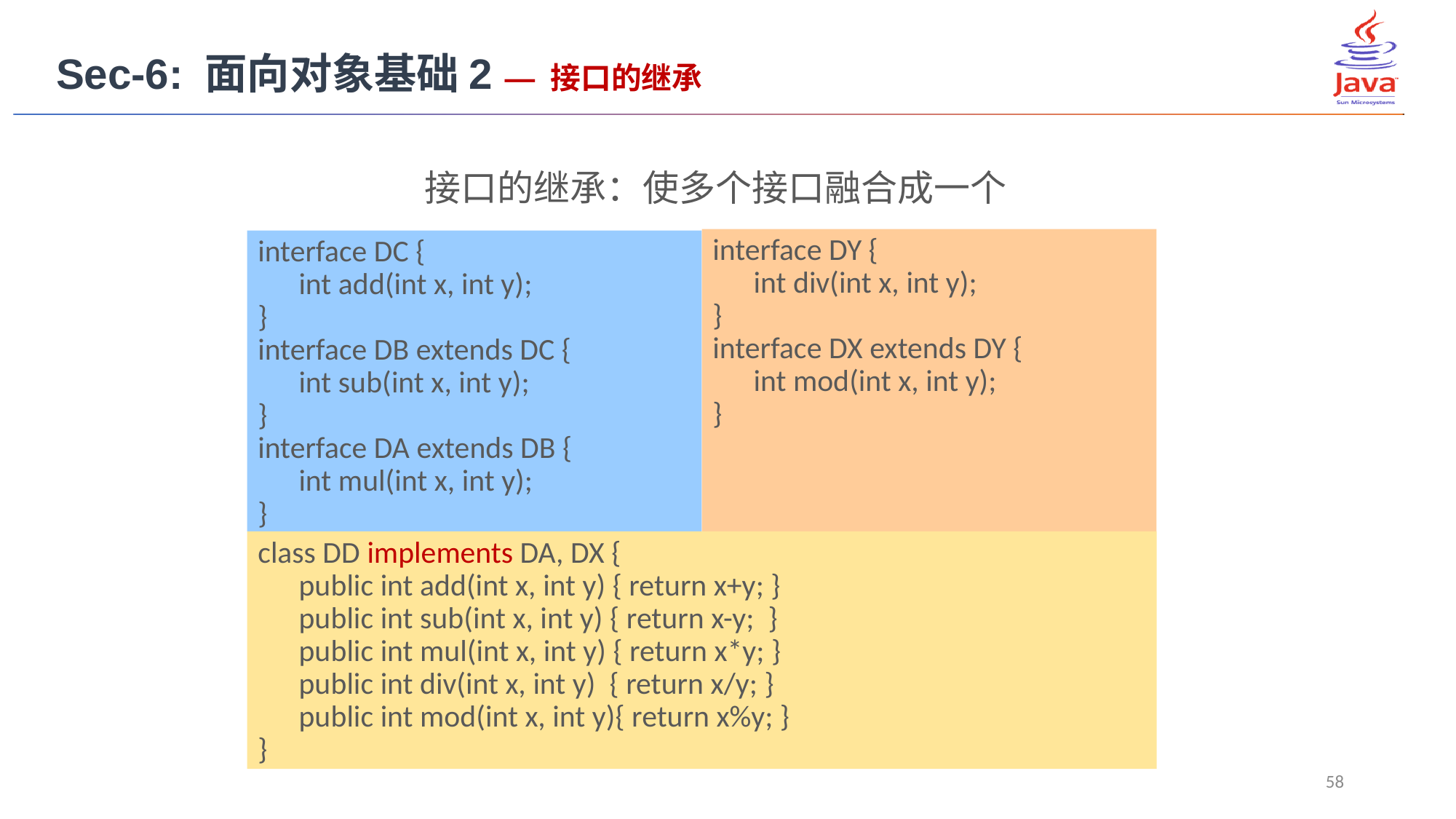

Sec-6: 面向对象基础2 — 接口的继承
接口的继承：使多个接口融合成一个
interface DY {
	int div(int x, int y);
}
interface DX extends DY {
	int mod(int x, int y);
}
interface DC {
	int add(int x, int y);
}
interface DB extends DC {
	int sub(int x, int y);
}
interface DA extends DB {
	int mul(int x, int y);
}
class DD implements DA, DX {
	public int add(int x, int y) { return x+y; }
	public int sub(int x, int y) { return x-y;  }
	public int mul(int x, int y) { return x*y; }
	public int div(int x, int y)  { return x/y; }
	public int mod(int x, int y){ return x%y; }
}
58